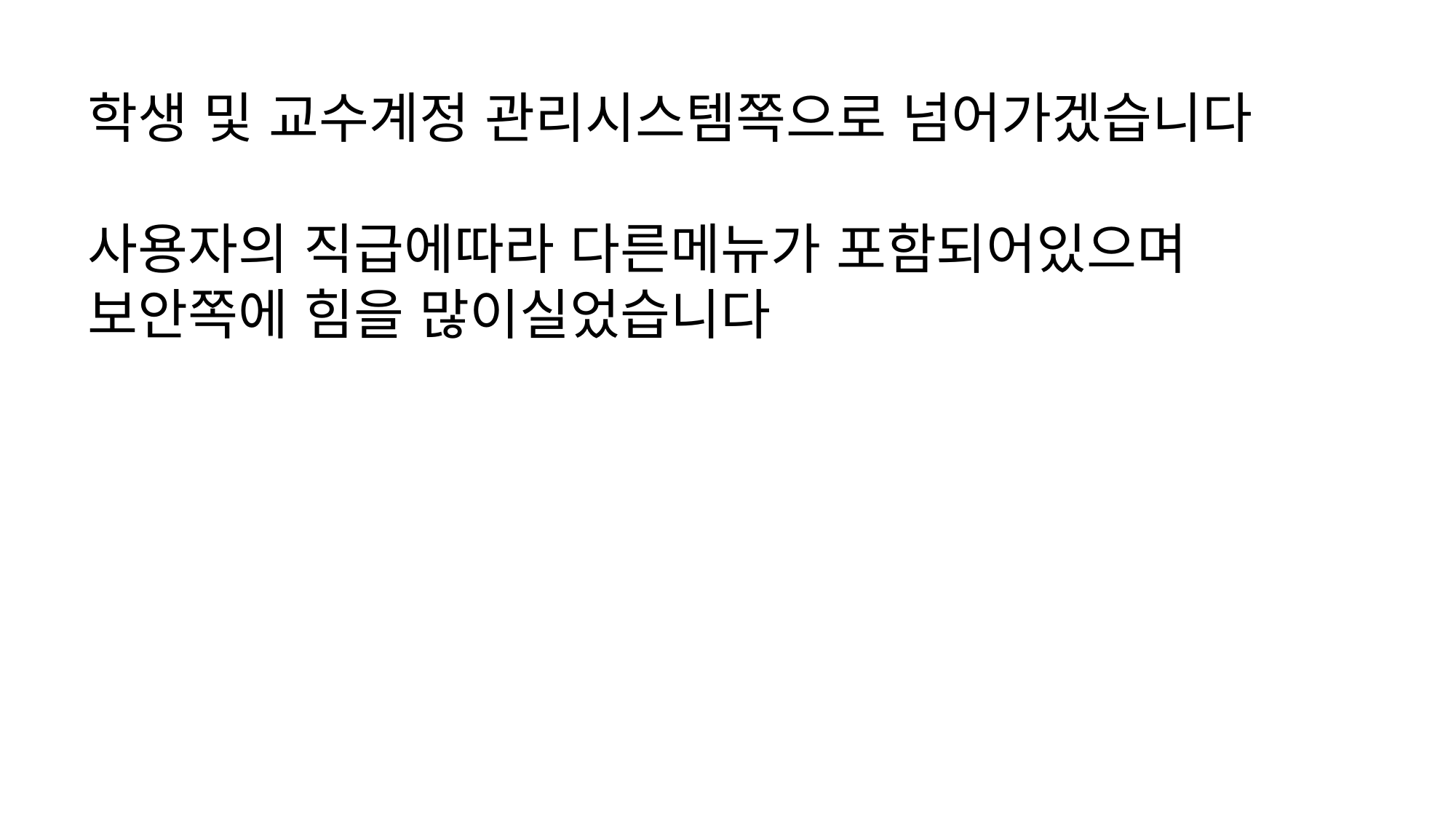

학생 및 교수계정 관리시스템쪽으로 넘어가겠습니다

사용자의 직급에따라 다른메뉴가 포함되어있으며
보안쪽에 힘을 많이실었습니다